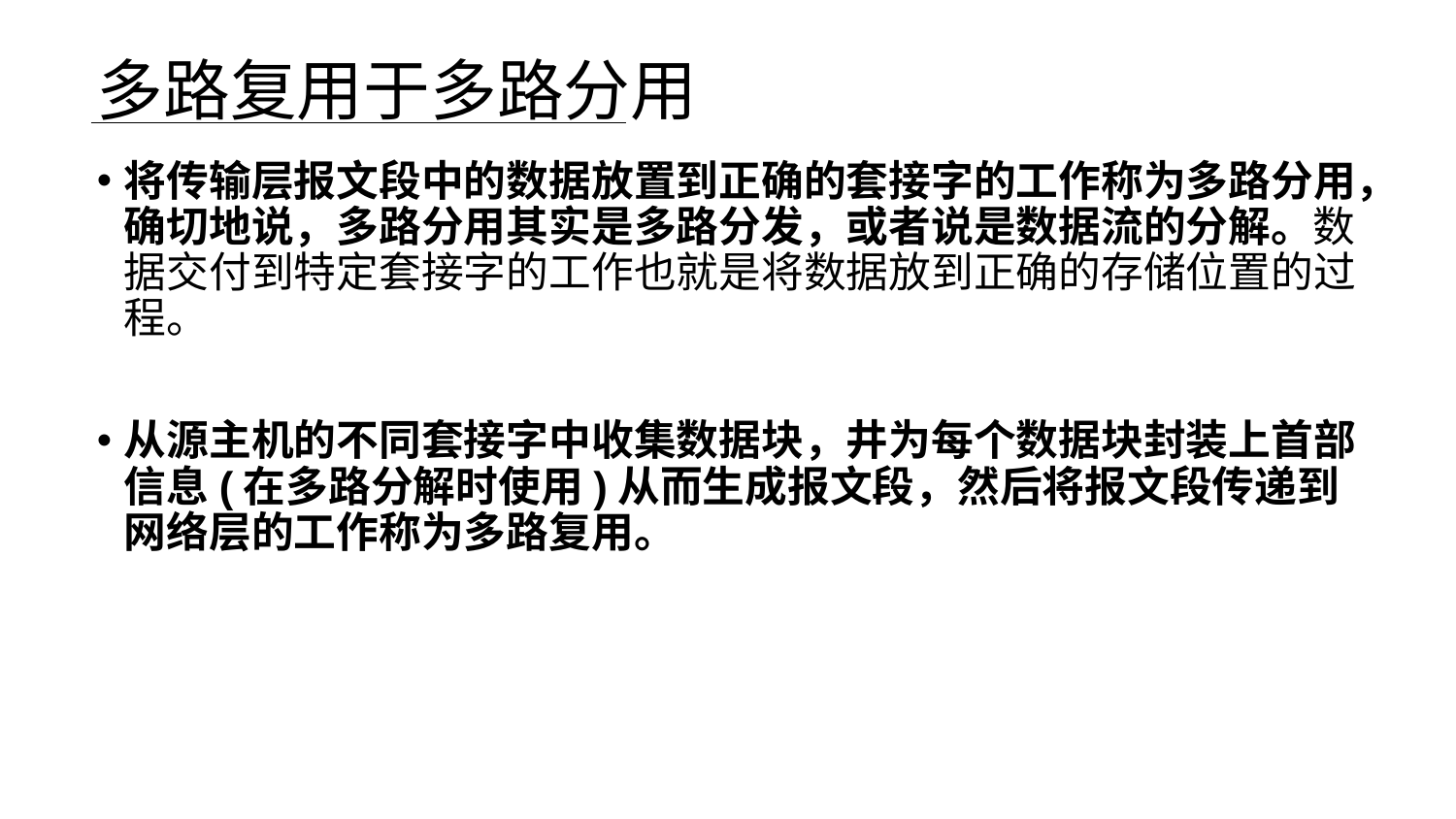

# 多路复用于多路分用
将传输层报文段中的数据放置到正确的套接字的工作称为多路分用，确切地说，多路分用其实是多路分发，或者说是数据流的分解。数据交付到特定套接字的工作也就是将数据放到正确的存储位置的过程。

从源主机的不同套接字中收集数据块，井为每个数据块封装上首部信息(在多路分解时使用)从而生成报文段，然后将报文段传递到网络层的工作称为多路复用。